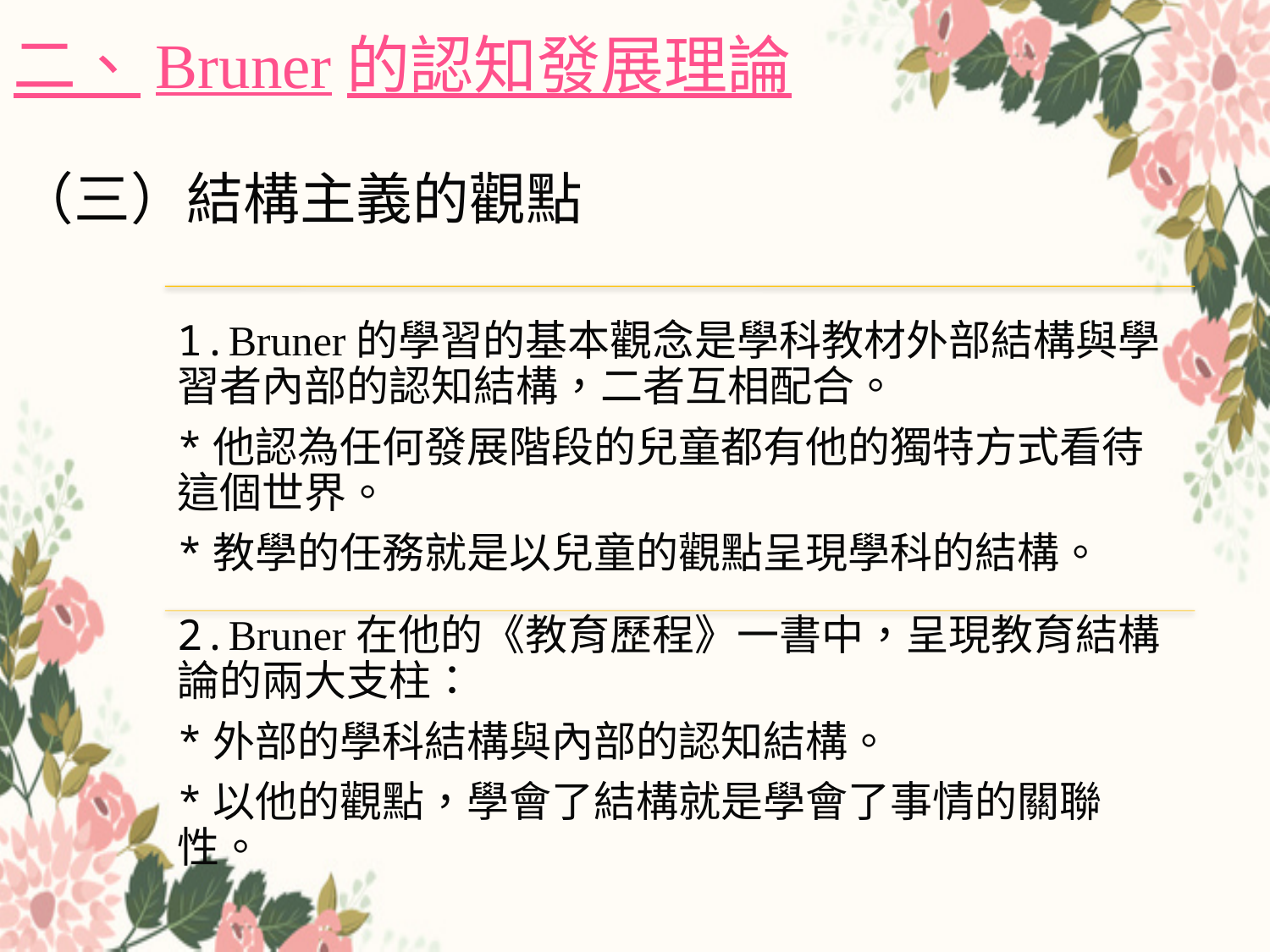

二、Bruner的認知發展理論
（三）結構主義的觀點
1.Bruner的學習的基本觀念是學科教材外部結構與學習者內部的認知結構，二者互相配合。
*他認為任何發展階段的兒童都有他的獨特方式看待這個世界。
*教學的任務就是以兒童的觀點呈現學科的結構。
2.Bruner在他的《教育歷程》一書中，呈現教育結構論的兩大支柱：
*外部的學科結構與內部的認知結構。
*以他的觀點，學會了結構就是學會了事情的關聯性。